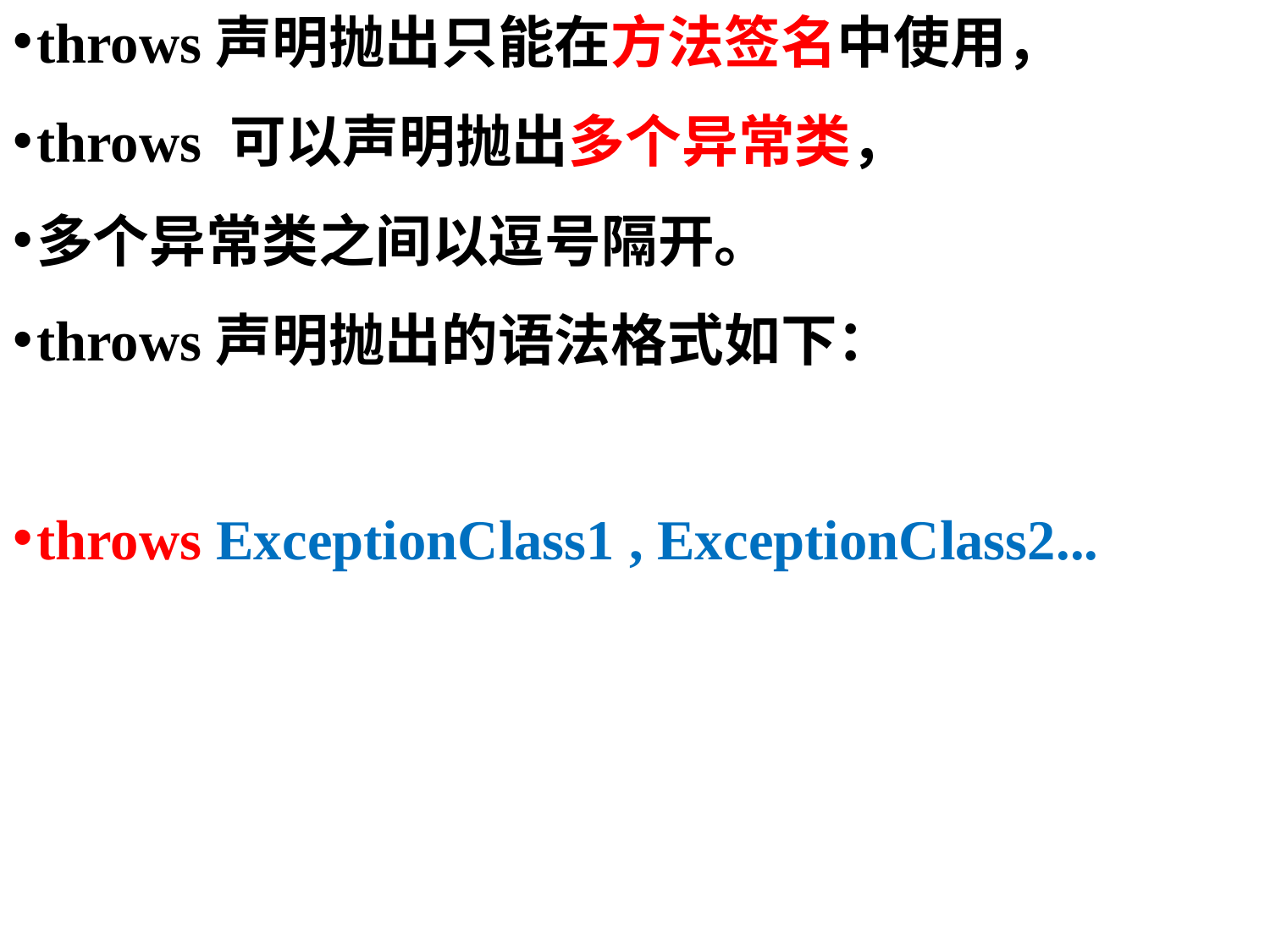

throws声明抛出只能在方法签名中使用，
throws 可以声明抛出多个异常类，
多个异常类之间以逗号隔开。
throws声明抛出的语法格式如下：

throws ExceptionClass1 , ExceptionClass2...